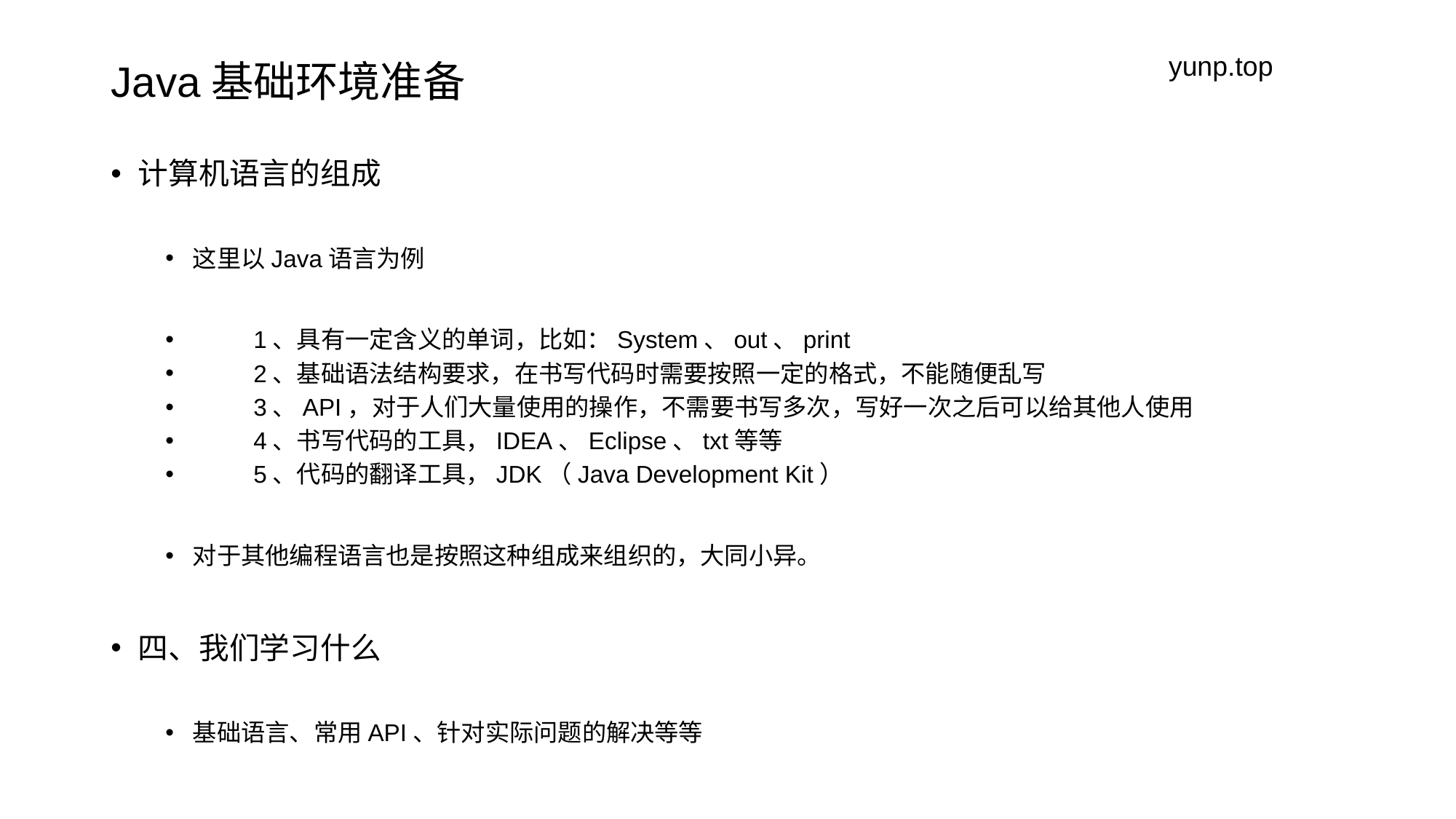

# Java基础环境准备
yunp.top
计算机语言的组成

这里以Java语言为例

         1、具有一定含义的单词，比如：System、out、print
         2、基础语法结构要求，在书写代码时需要按照一定的格式，不能随便乱写
         3、API，对于人们大量使用的操作，不需要书写多次，写好一次之后可以给其他人使用
         4、书写代码的工具，IDEA、Eclipse、txt等等
         5、代码的翻译工具，JDK（Java Development Kit）

对于其他编程语言也是按照这种组成来组织的，大同小异。

四、我们学习什么

基础语言、常用API、针对实际问题的解决等等